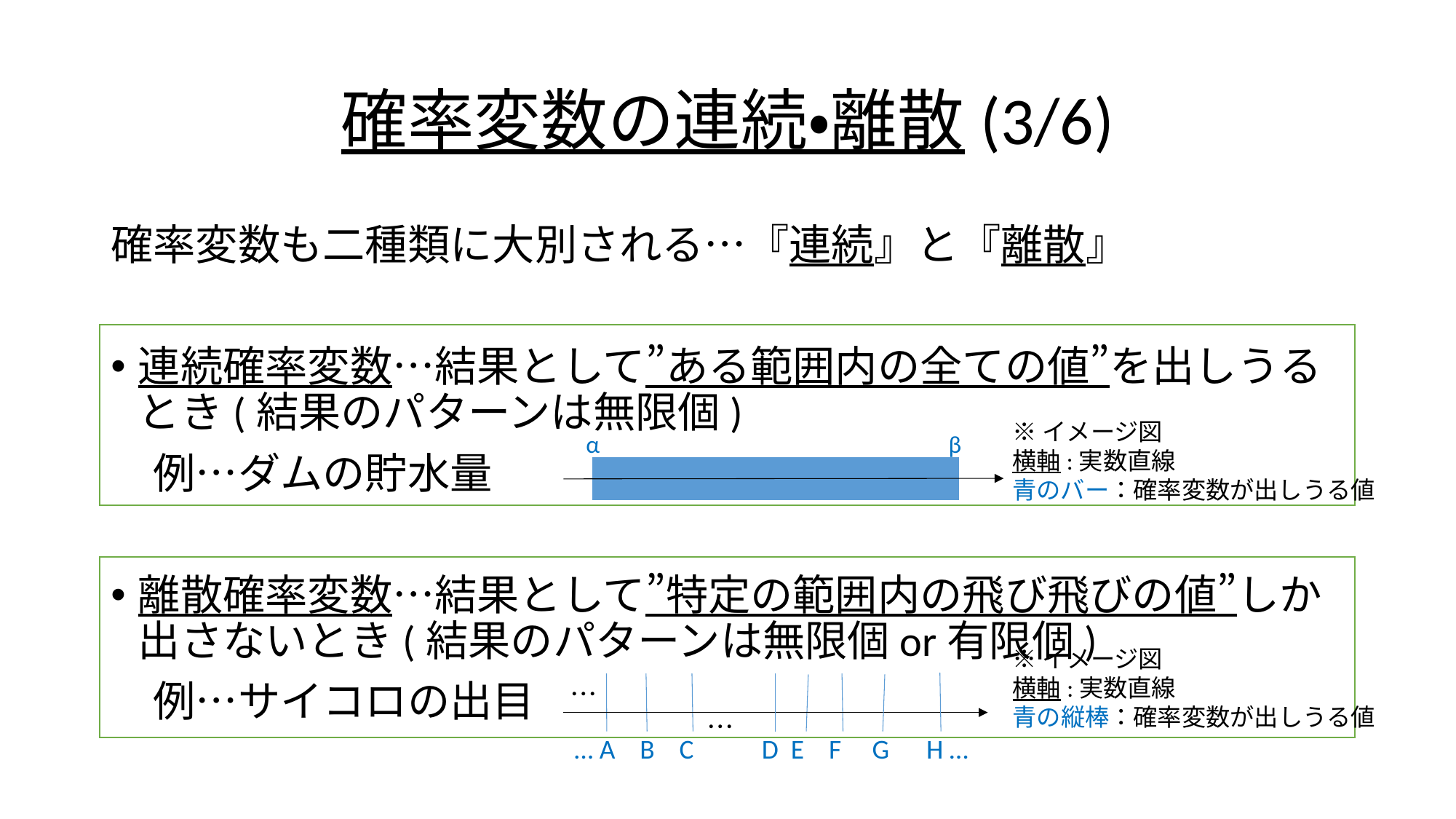

# 確率変数の連続・離散(3/6)
確率変数も二種類に大別される…『連続』と『離散』

連続確率変数…結果として”ある範囲内の全ての値”を出しうるとき(結果のパターンは無限個)
　例…ダムの貯水量

離散確率変数…結果として”特定の範囲内の飛び飛びの値”しか出さないとき(結果のパターンは無限個or有限個)
　例…サイコロの出目

※イメージ図
横軸:実数直線
青のバー：確率変数が出しうる値
 α                                                                β

※イメージ図
横軸:実数直線
青の縦棒：確率変数が出しうる値
…　　　　　　　　　　　　　　　　　　　　…
… A    B    C           D  E    F     G      H …